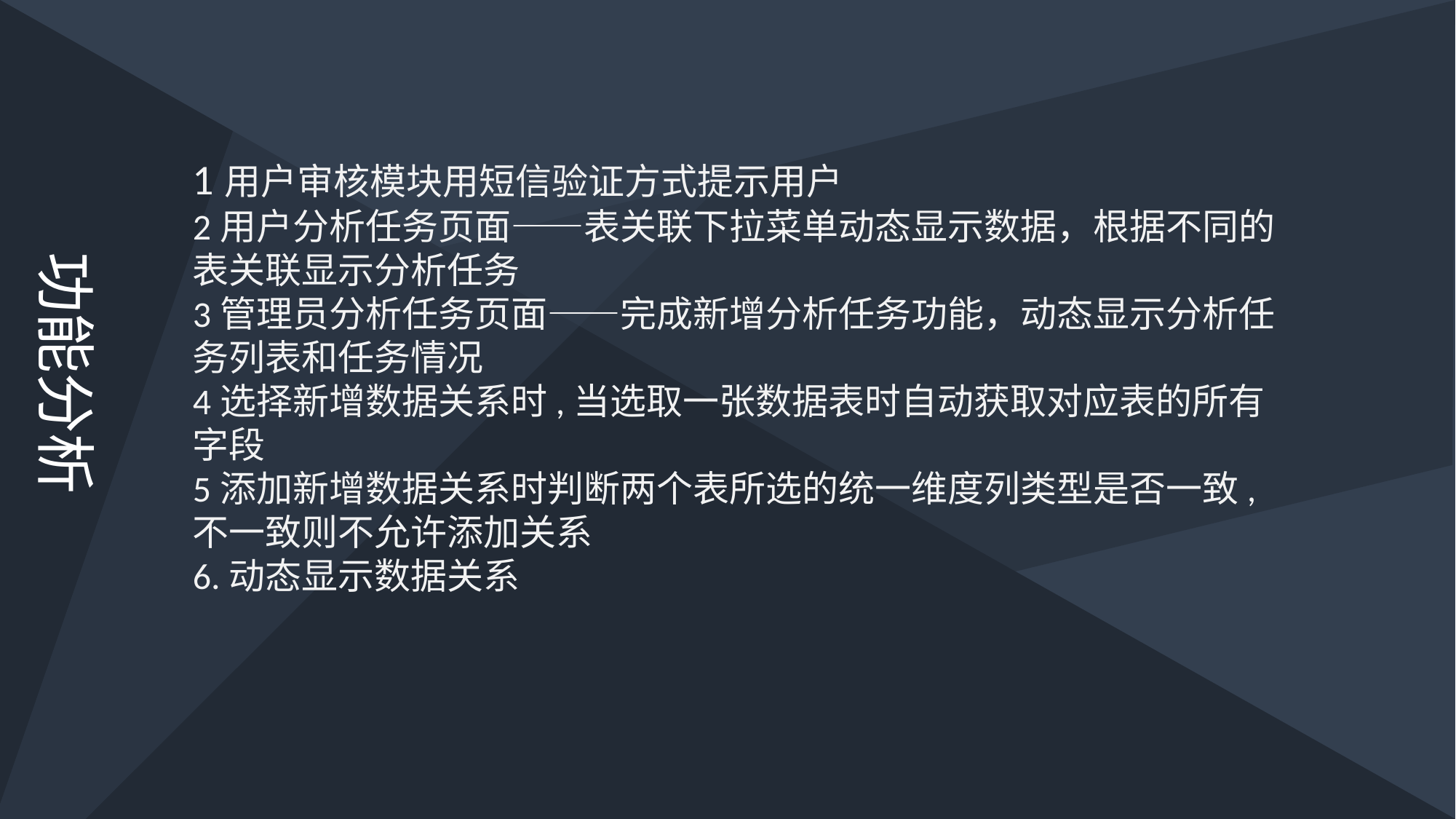

1用户审核模块用短信验证方式提示用户
2用户分析任务页面——表关联下拉菜单动态显示数据，根据不同的表关联显示分析任务
3管理员分析任务页面——完成新增分析任务功能，动态显示分析任务列表和任务情况
4选择新增数据关系时,当选取一张数据表时自动获取对应表的所有字段
5添加新增数据关系时判断两个表所选的统一维度列类型是否一致,不一致则不允许添加关系
6.动态显示数据关系
功能分析